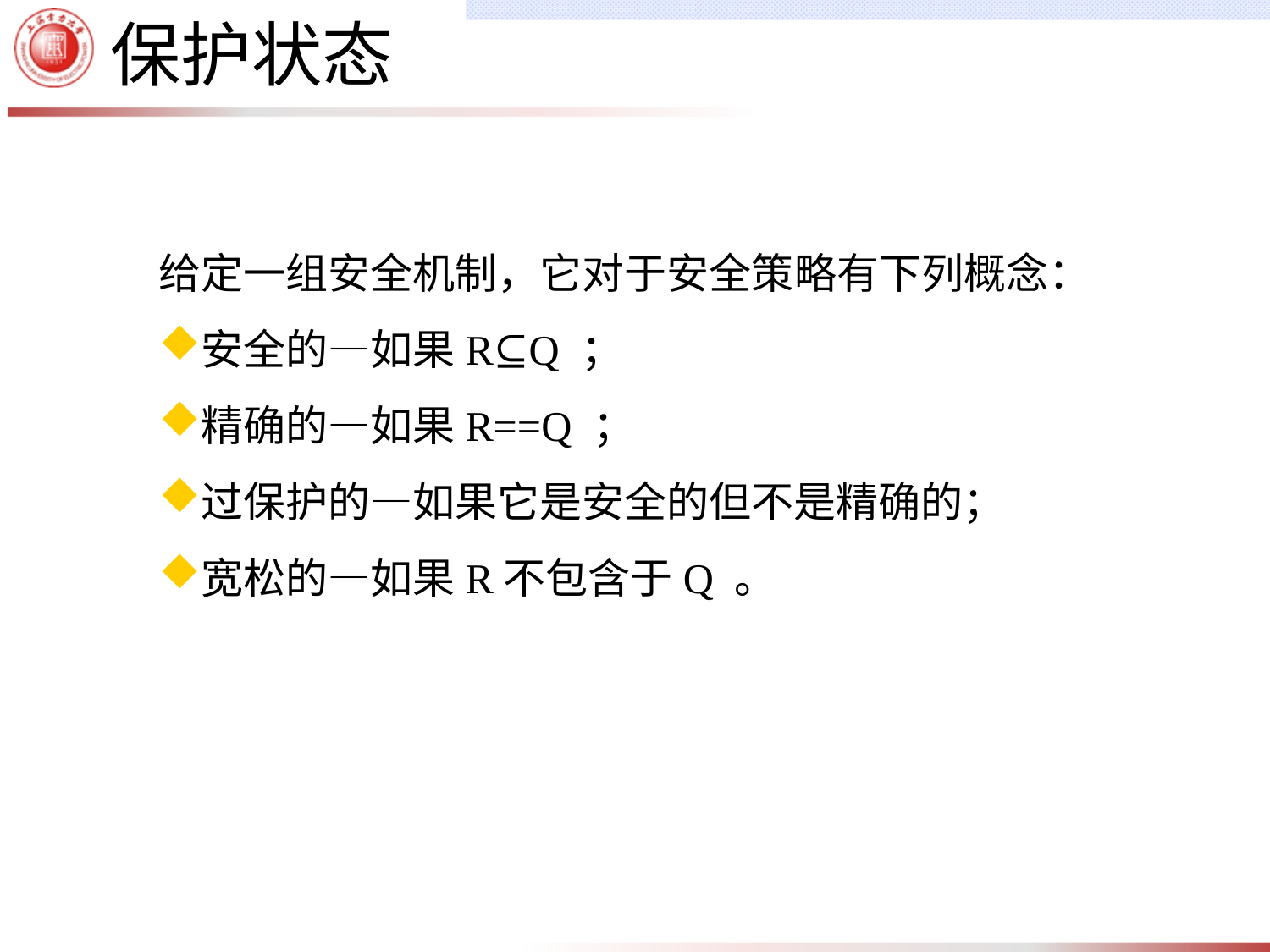

保护状态

给定一组安全机制，它对于安全策略有下列概念：
安全的—如果R⊆Q ；
精确的—如果R==Q ；
过保护的—如果它是安全的但不是精确的；
宽松的—如果R不包含于Q 。